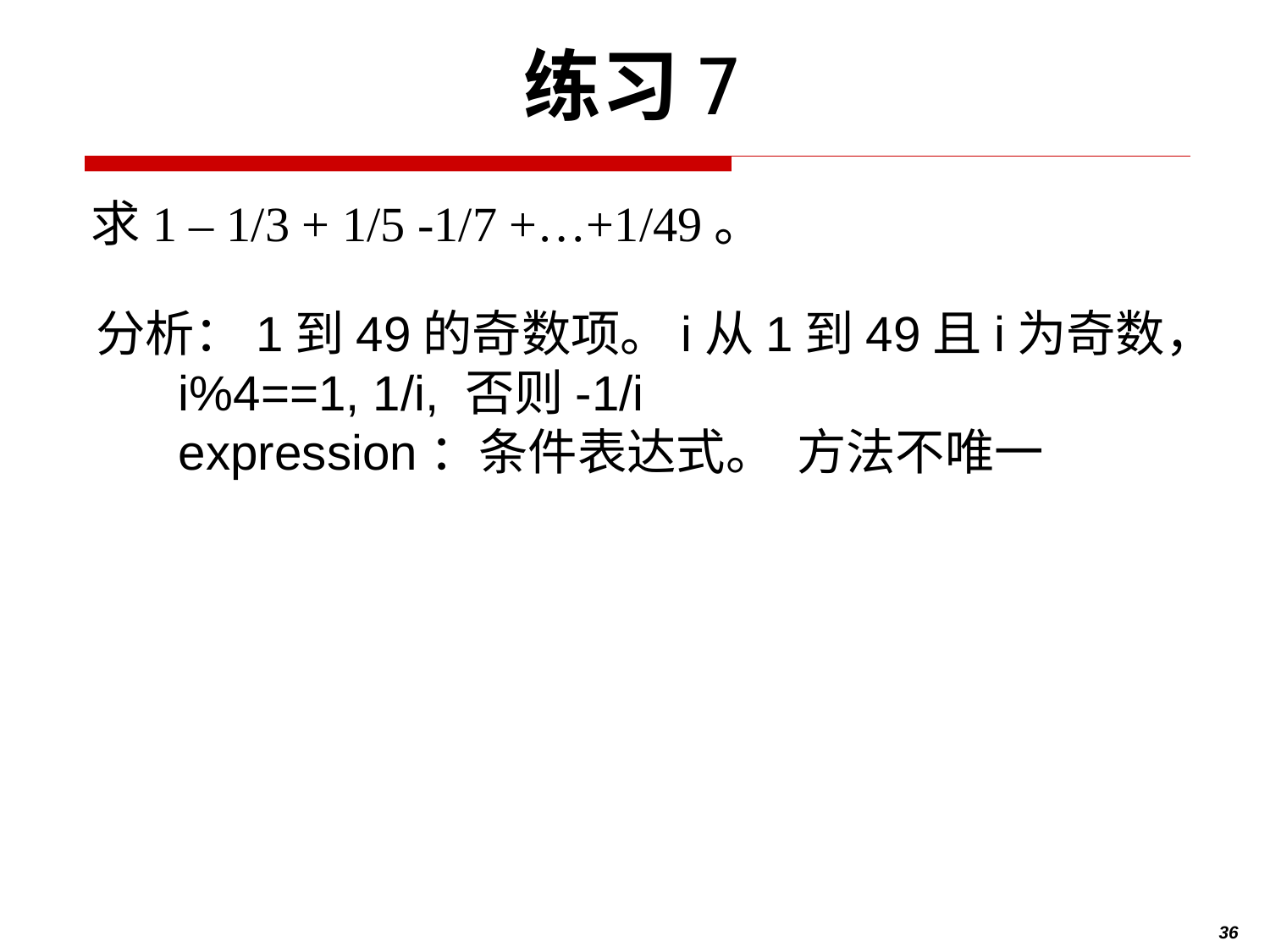

# 练习7
求1 – 1/3 + 1/5 -1/7 +…+1/49。
分析：1到49的奇数项。i从1到49且i为奇数，
      i%4==1, 1/i, 否则-1/i
      expression：条件表达式。  方法不唯一
36